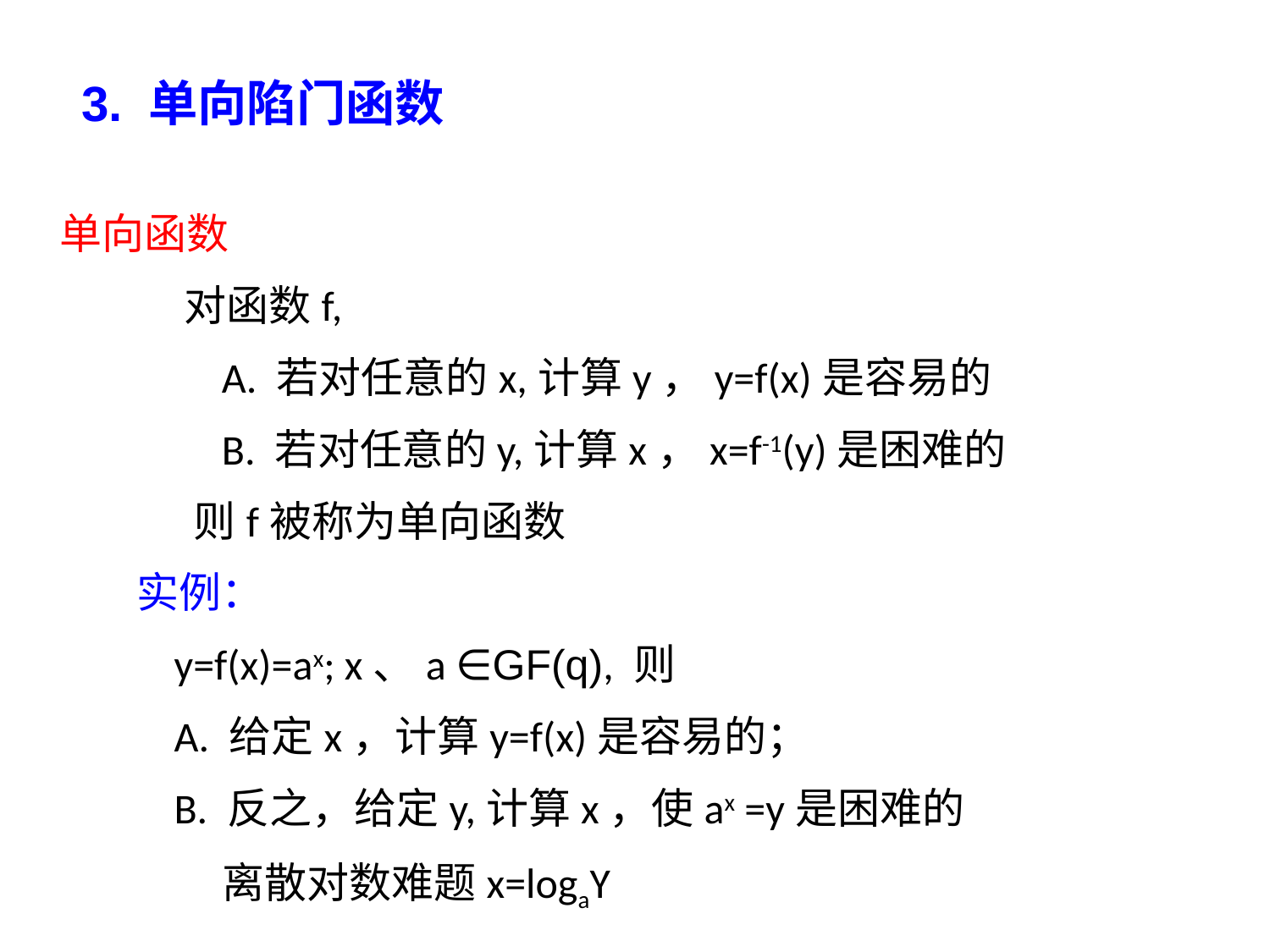

3. 单向陷门函数
单向函数
            对函数f,
                 A. 若对任意的x,计算y，y=f(x)是容易的
                 B. 若对任意的y,计算x，x=f-1(y)是困难的
             则f被称为单向函数
       实例：
            y=f(x)=ax; x、a ∈GF(q), 则
            A. 给定x，计算y=f(x)是容易的；
            B. 反之，给定y,计算x，使ax =y是困难的
                离散对数难题x=logaY